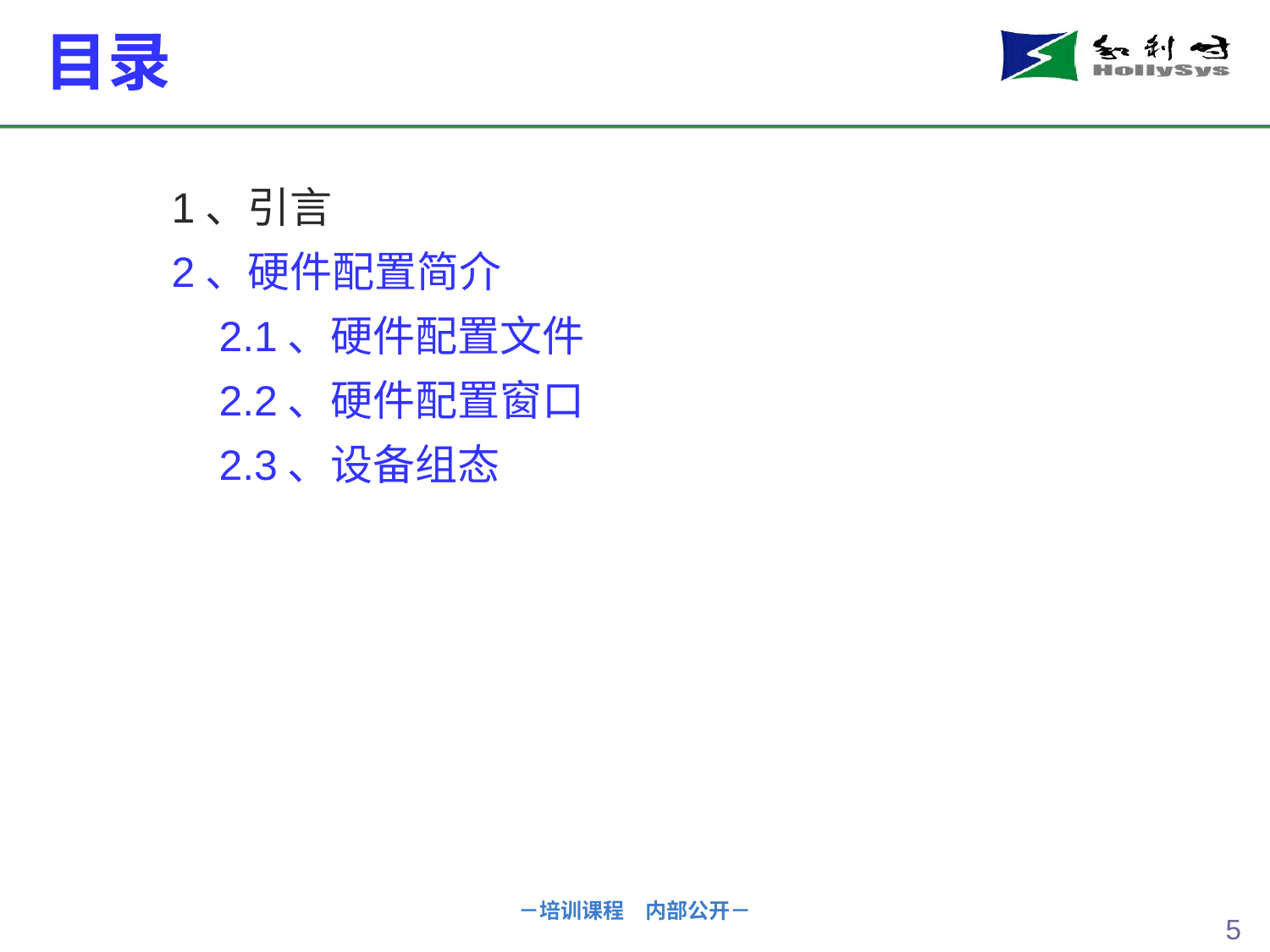

目录
1、引言
2、硬件配置简介
    2.1、硬件配置文件
    2.2、硬件配置窗口
    2.3、设备组态

－培训课程　内部公开－